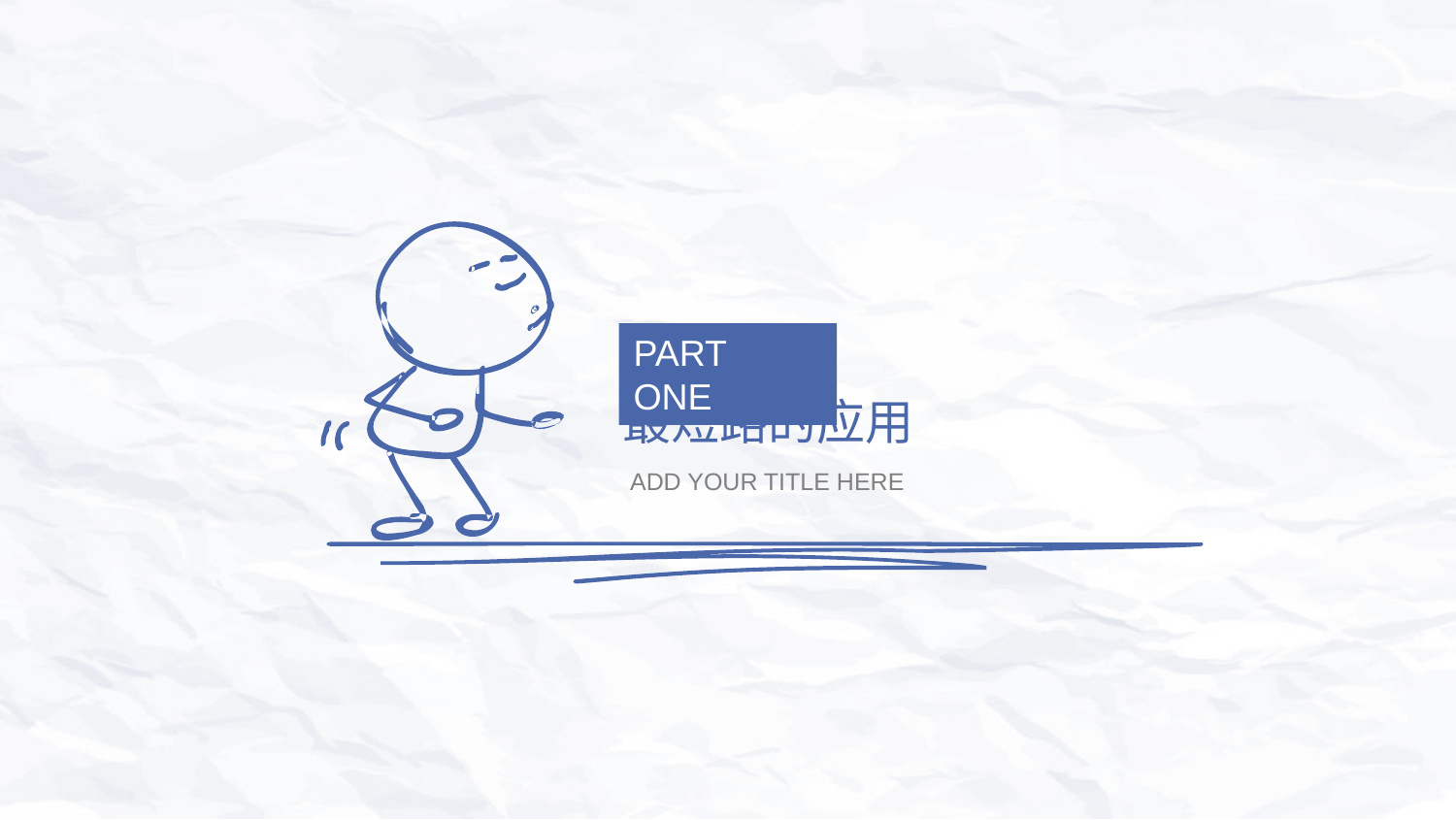

PART  ONE
最短路的应用
ADD YOUR TITLE HERE